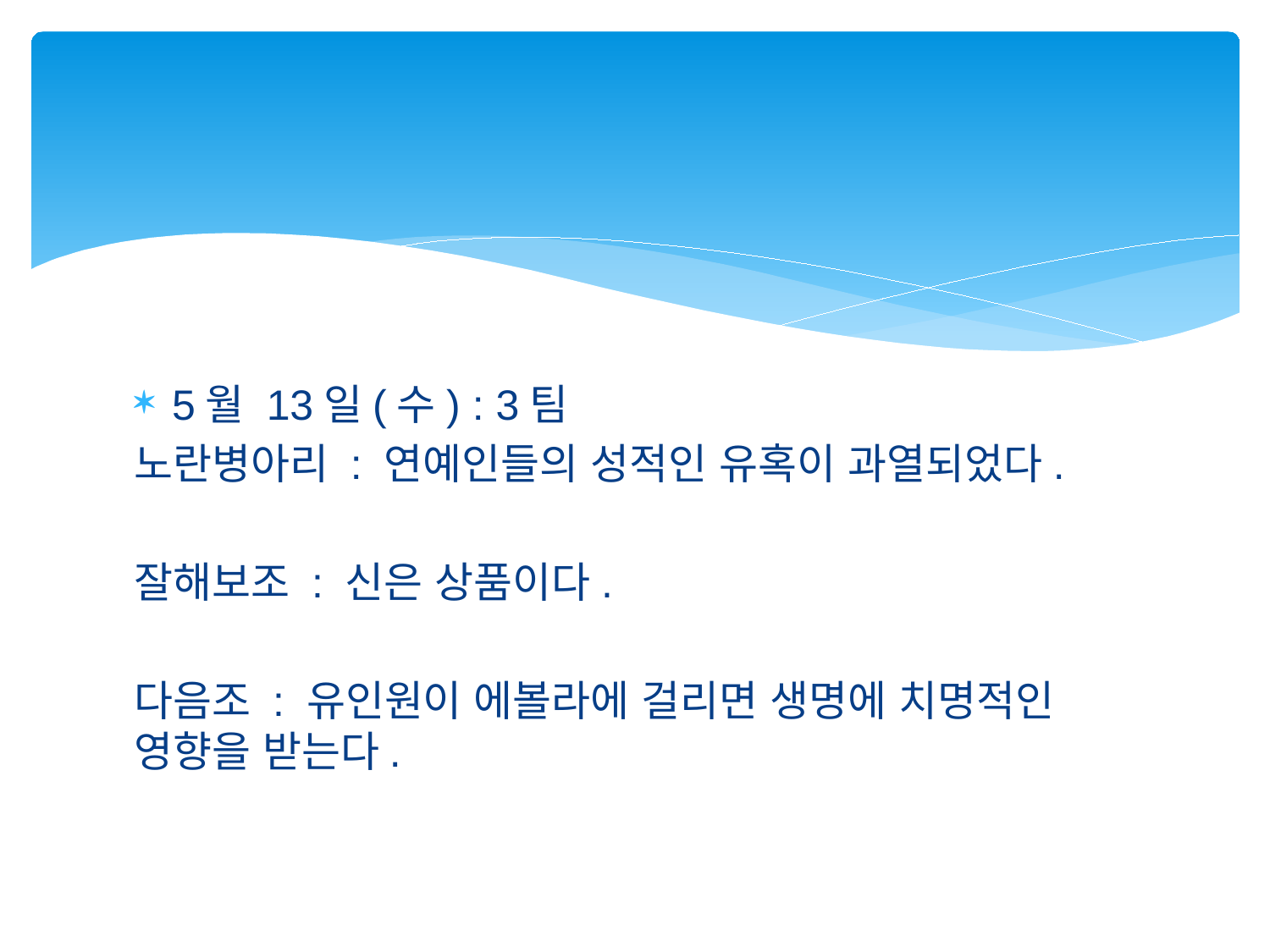

#
5월 13일(수) : 3팀
노란병아리 : 연예인들의 성적인 유혹이 과열되었다.

잘해보조 : 신은 상품이다.

다음조 : 유인원이 에볼라에 걸리면 생명에 치명적인 영향을 받는다.